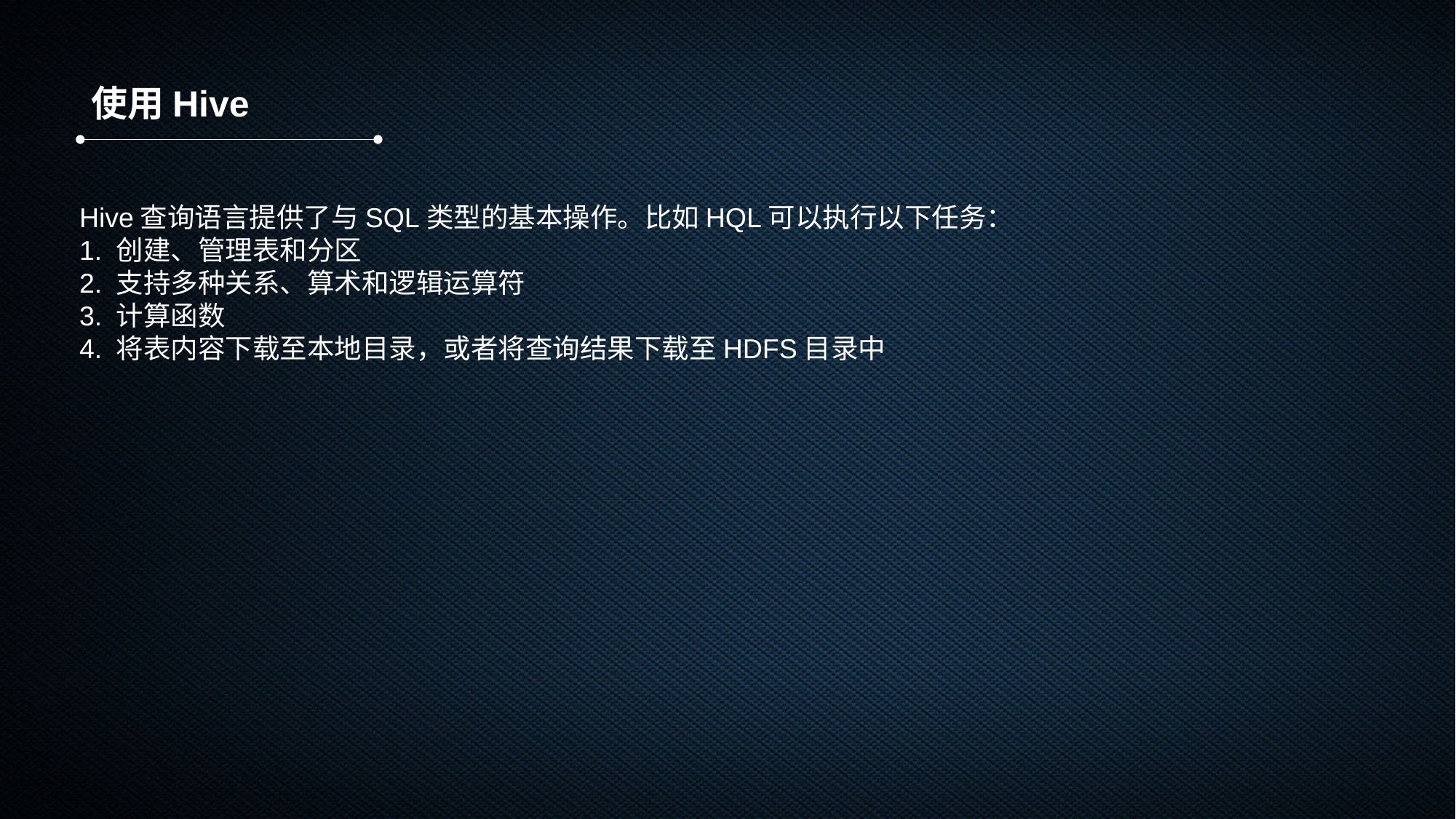

使用Hive
Hive查询语言提供了与SQL类型的基本操作。比如HQL可以执行以下任务：
1. 创建、管理表和分区
2. 支持多种关系、算术和逻辑运算符
3. 计算函数
4. 将表内容下载至本地目录，或者将查询结果下载至HDFS目录中